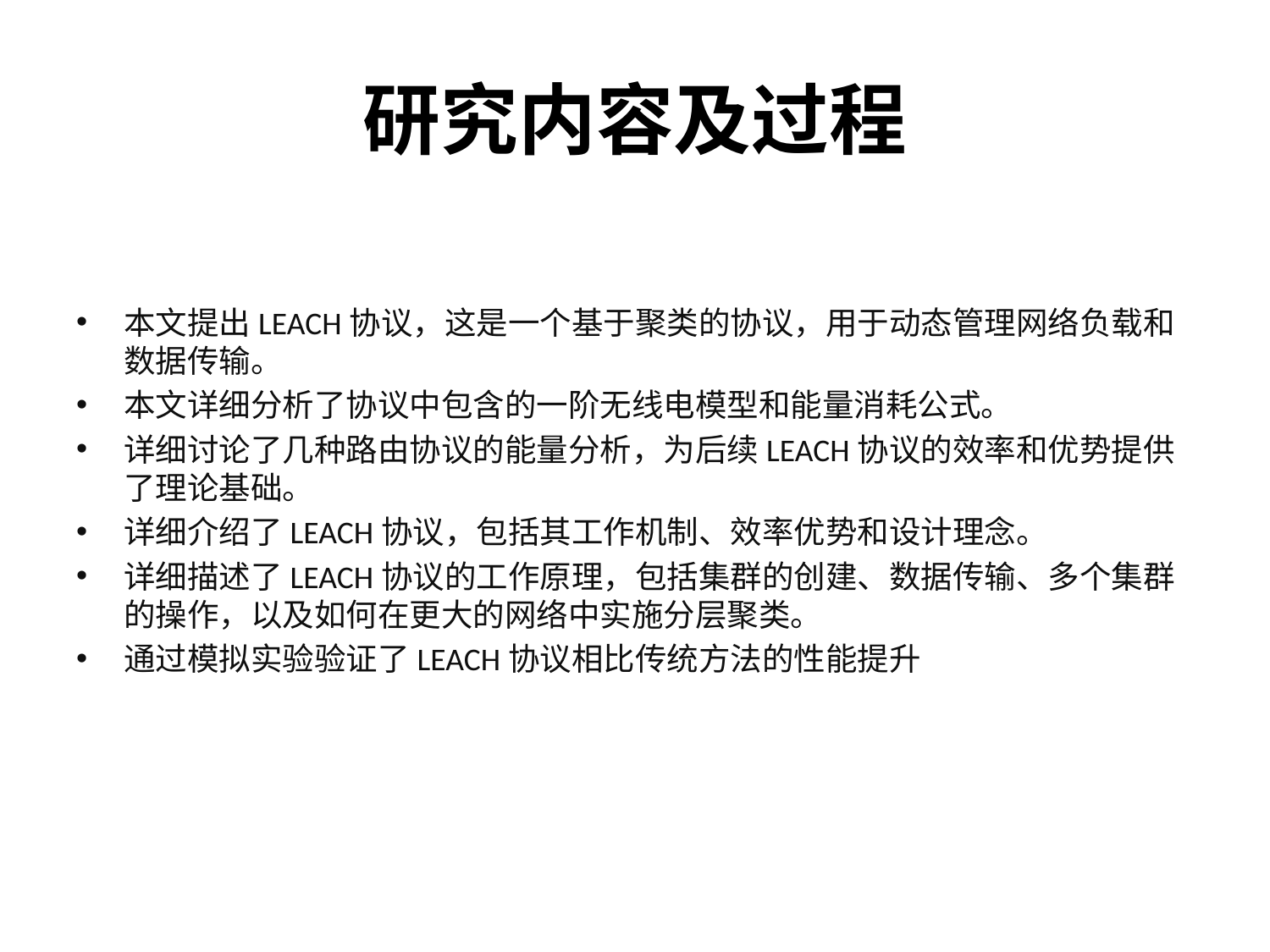

# 研究内容及过程

本文提出LEACH协议，这是一个基于聚类的协议，用于动态管理网络负载和数据传输。
本文详细分析了协议中包含的一阶无线电模型和能量消耗公式。
详细讨论了几种路由协议的能量分析，为后续LEACH协议的效率和优势提供了理论基础。
详细介绍了LEACH协议，包括其工作机制、效率优势和设计理念。
详细描述了LEACH协议的工作原理，包括集群的创建、数据传输、多个集群的操作，以及如何在更大的网络中实施分层聚类。
通过模拟实验验证了LEACH协议相比传统方法的性能提升